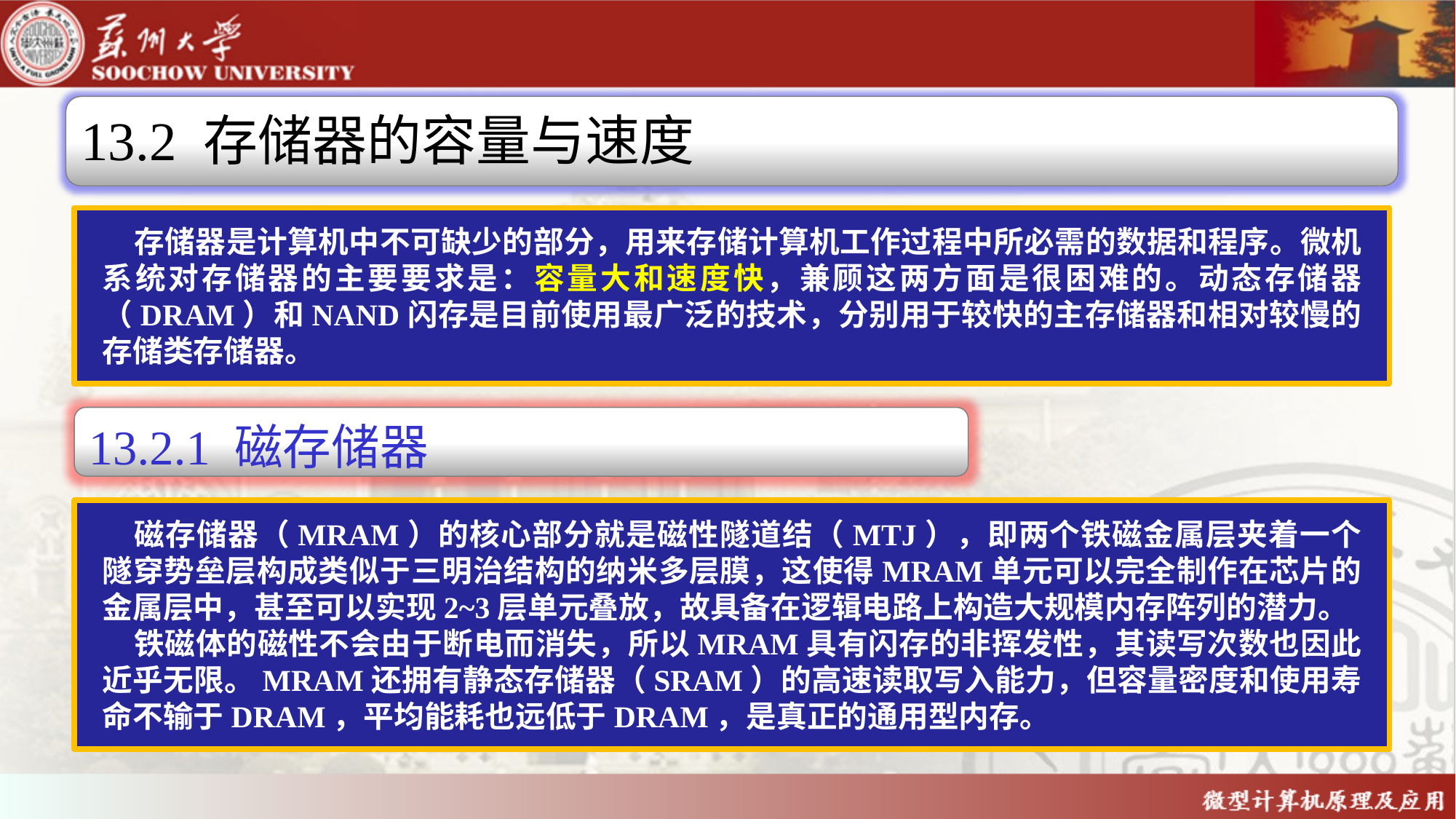

13.2 存储器的容量与速度
存储器是计算机中不可缺少的部分，用来存储计算机工作过程中所必需的数据和程序。微机系统对存储器的主要要求是：容量大和速度快，兼顾这两方面是很困难的。动态存储器（DRAM）和NAND闪存是目前使用最广泛的技术，分别用于较快的主存储器和相对较慢的存储类存储器。
13.2.1 磁存储器
磁存储器（MRAM）的核心部分就是磁性隧道结（MTJ），即两个铁磁金属层夹着一个隧穿势垒层构成类似于三明治结构的纳米多层膜，这使得MRAM单元可以完全制作在芯片的金属层中，甚至可以实现2~3层单元叠放，故具备在逻辑电路上构造大规模内存阵列的潜力。
铁磁体的磁性不会由于断电而消失，所以MRAM具有闪存的非挥发性，其读写次数也因此近乎无限。MRAM还拥有静态存储器（SRAM）的高速读取写入能力，但容量密度和使用寿命不输于DRAM，平均能耗也远低于DRAM，是真正的通用型内存。